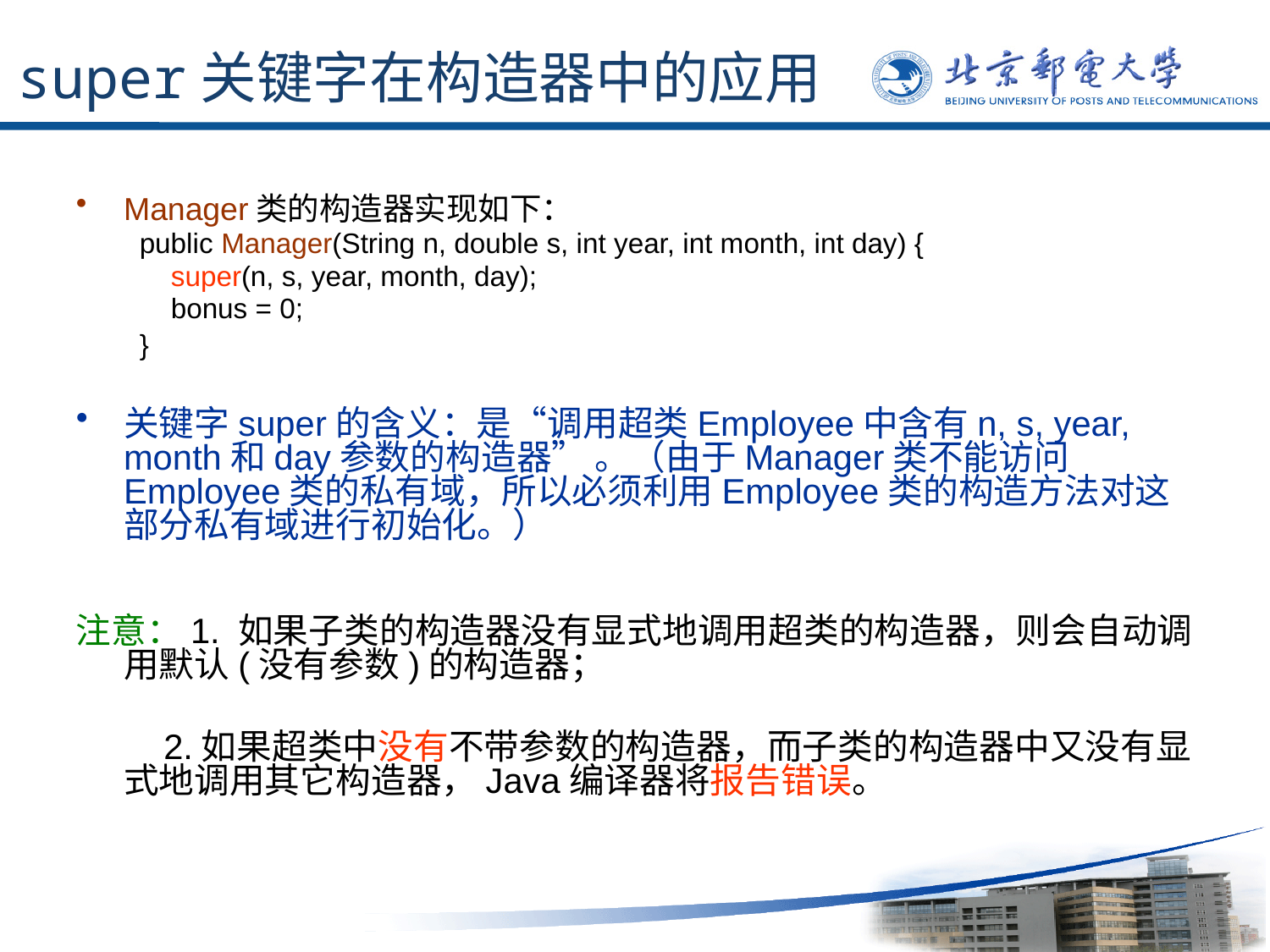

# super关键字在构造器中的应用
Manager类的构造器实现如下：
public Manager(String n, double s, int year, int month, int day) {
    super(n, s, year, month, day);
    bonus = 0;
}

关键字super的含义：是“调用超类Employee中含有n, s, year, month和day参数的构造器” 。（由于Manager类不能访问Employee类的私有域，所以必须利用Employee类的构造方法对这部分私有域进行初始化。）

注意：1. 如果子类的构造器没有显式地调用超类的构造器，则会自动调用默认(没有参数)的构造器；

         2.如果超类中没有不带参数的构造器，而子类的构造器中又没有显式地调用其它构造器，Java编译器将报告错误。